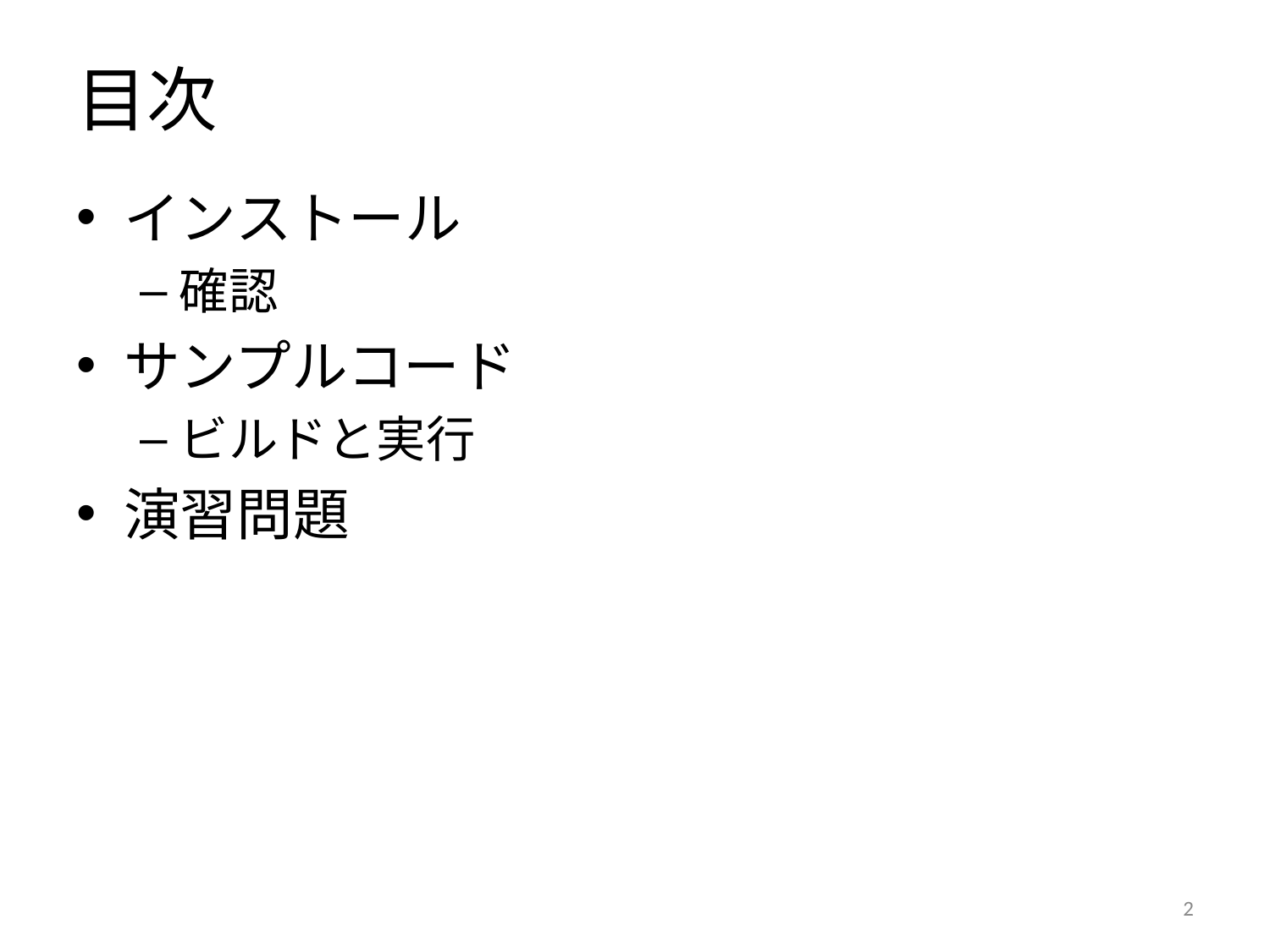

# 目次
インストール
確認
サンプルコード
ビルドと実行
演習問題
2